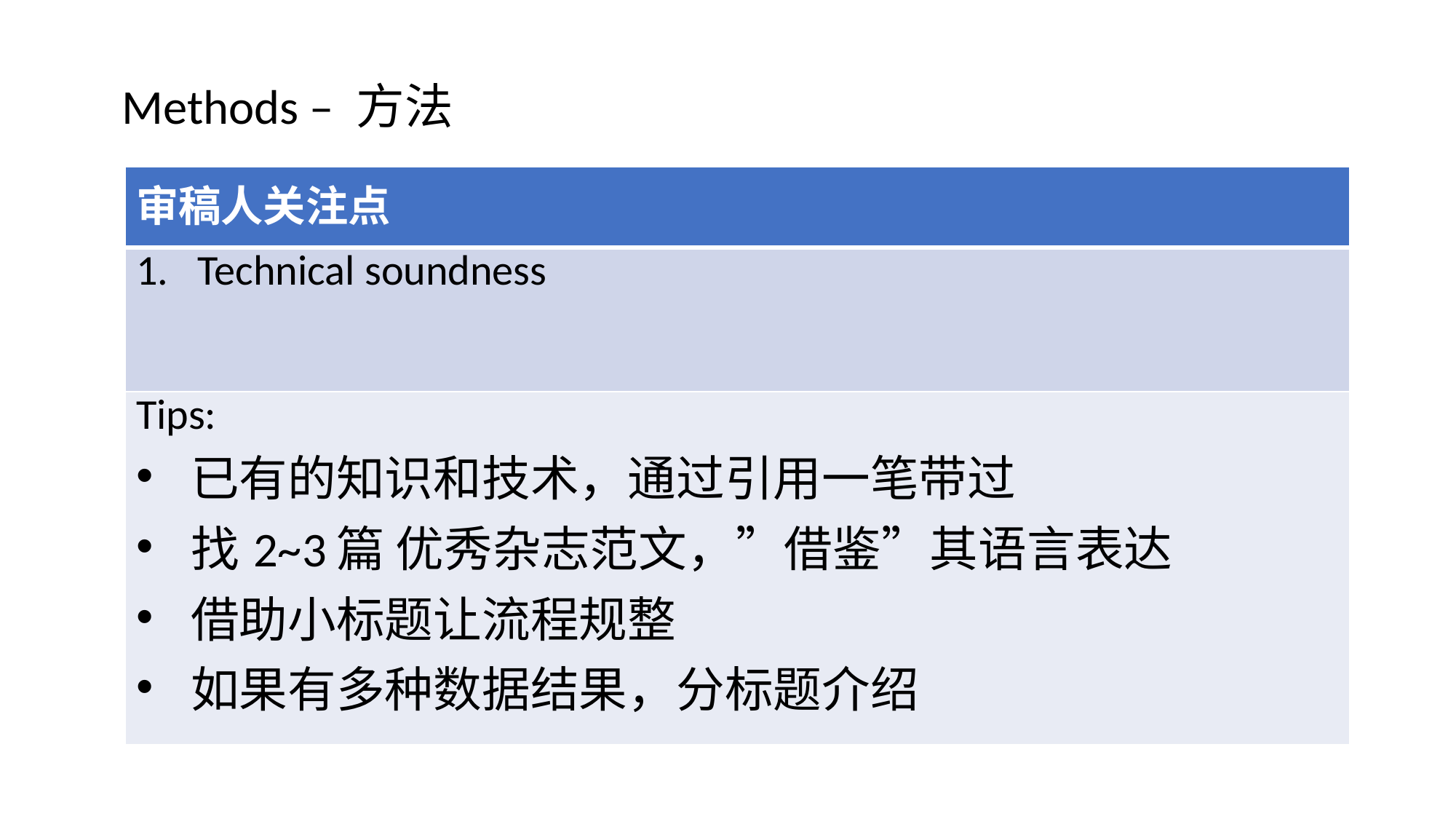

Methods – 方法
| 审稿人关注点 |
| --- |
| Technical soundness |
| Tips: 已有的知识和技术，通过引用一笔带过 找2~3篇 优秀杂志范文，”借鉴”其语言表达 借助小标题让流程规整 如果有多种数据结果，分标题介绍 |